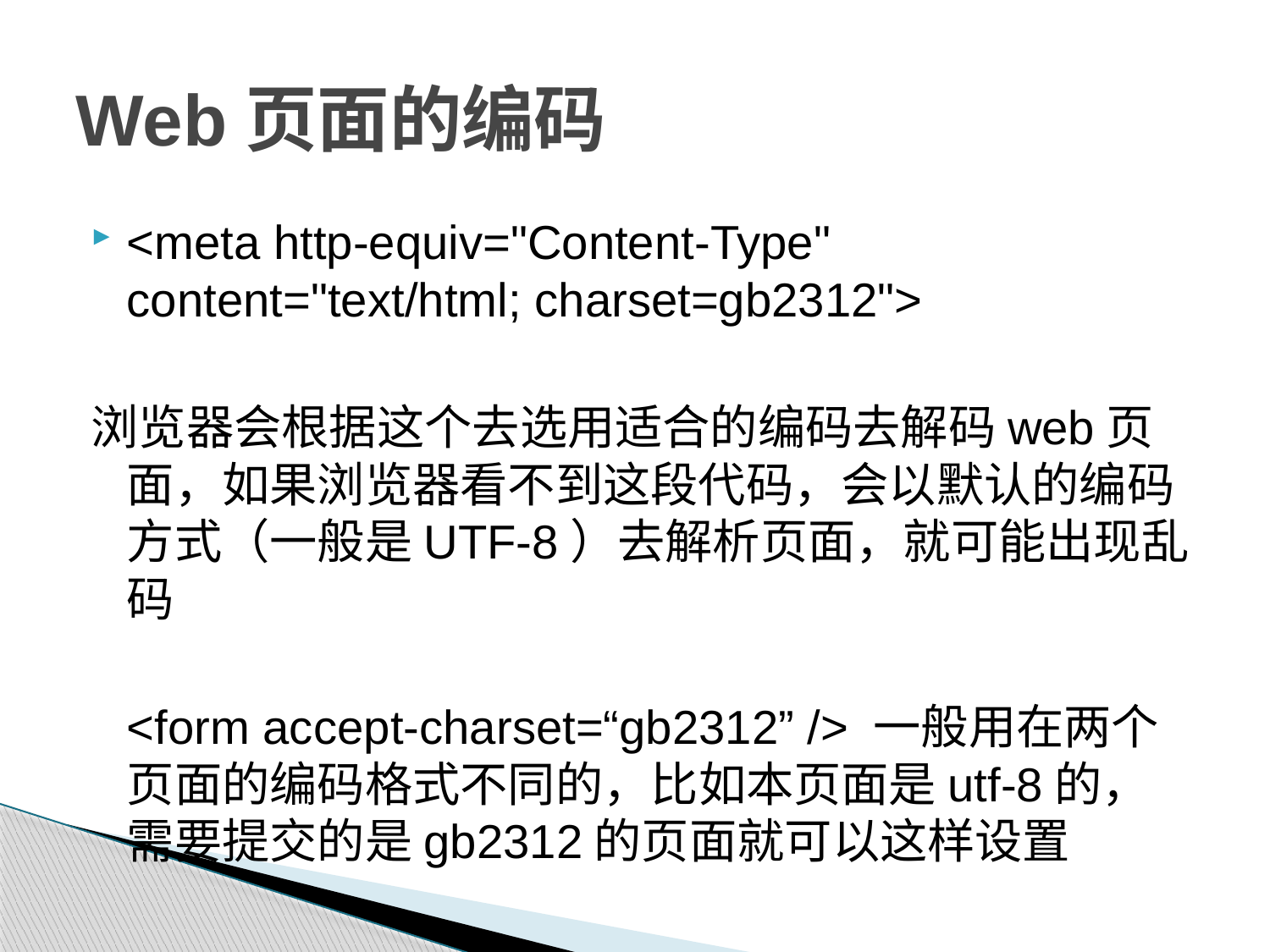

# Web页面的编码
<meta http-equiv="Content-Type" content="text/html; charset=gb2312">

浏览器会根据这个去选用适合的编码去解码web页面，如果浏览器看不到这段代码，会以默认的编码方式（一般是UTF-8）去解析页面，就可能出现乱码

	<form accept-charset=“gb2312” /> 一般用在两个页面的编码格式不同的，比如本页面是utf-8的，需要提交的是gb2312的页面就可以这样设置